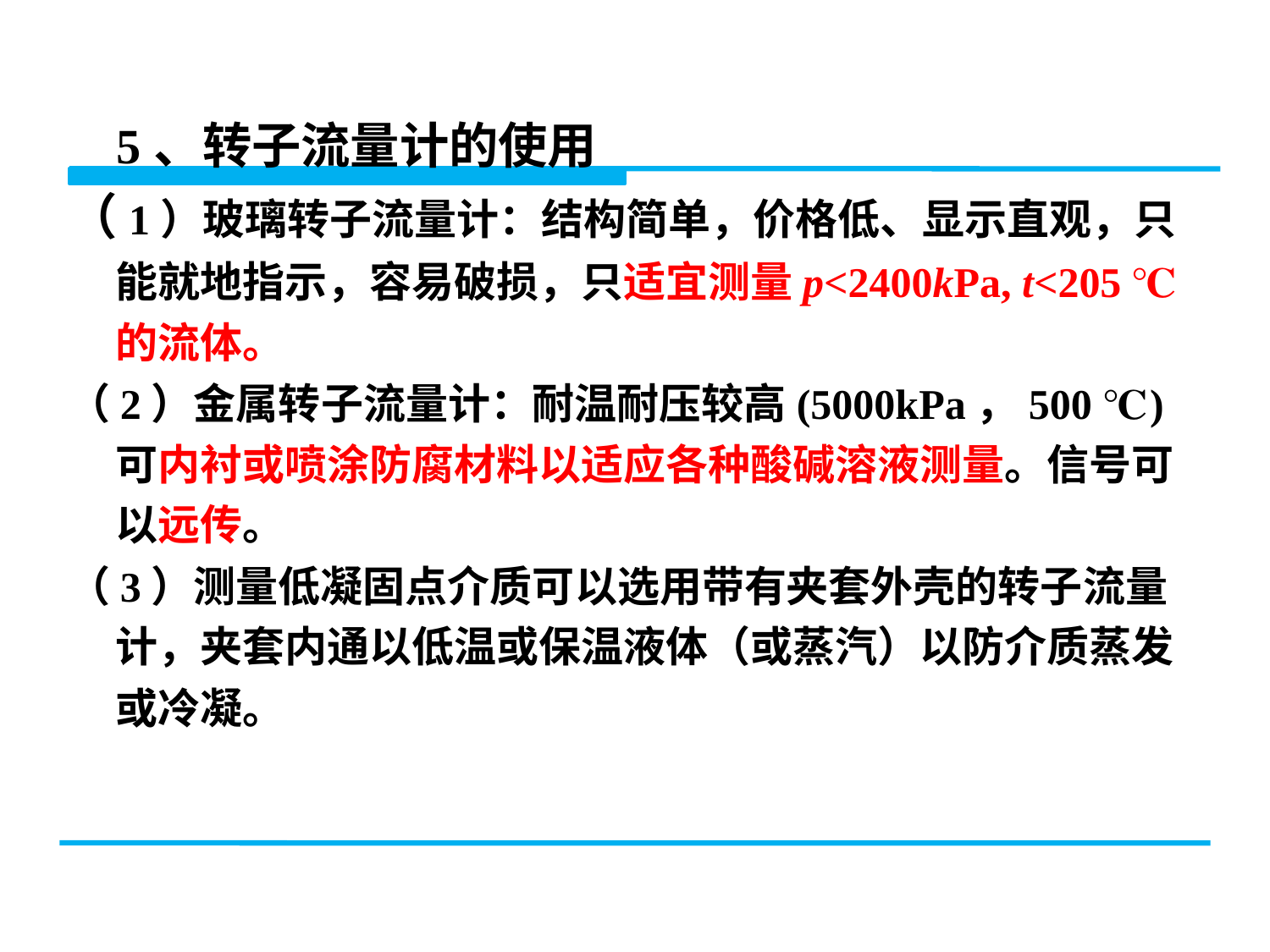

5、转子流量计的使用
（1）玻璃转子流量计：结构简单，价格低、显示直观，只能就地指示，容易破损，只适宜测量p<2400kPa, t<205 ℃的流体。
（2）金属转子流量计：耐温耐压较高(5000kPa，500 ℃)可内衬或喷涂防腐材料以适应各种酸碱溶液测量。信号可以远传。
（3）测量低凝固点介质可以选用带有夹套外壳的转子流量计，夹套内通以低温或保温液体（或蒸汽）以防介质蒸发或冷凝。